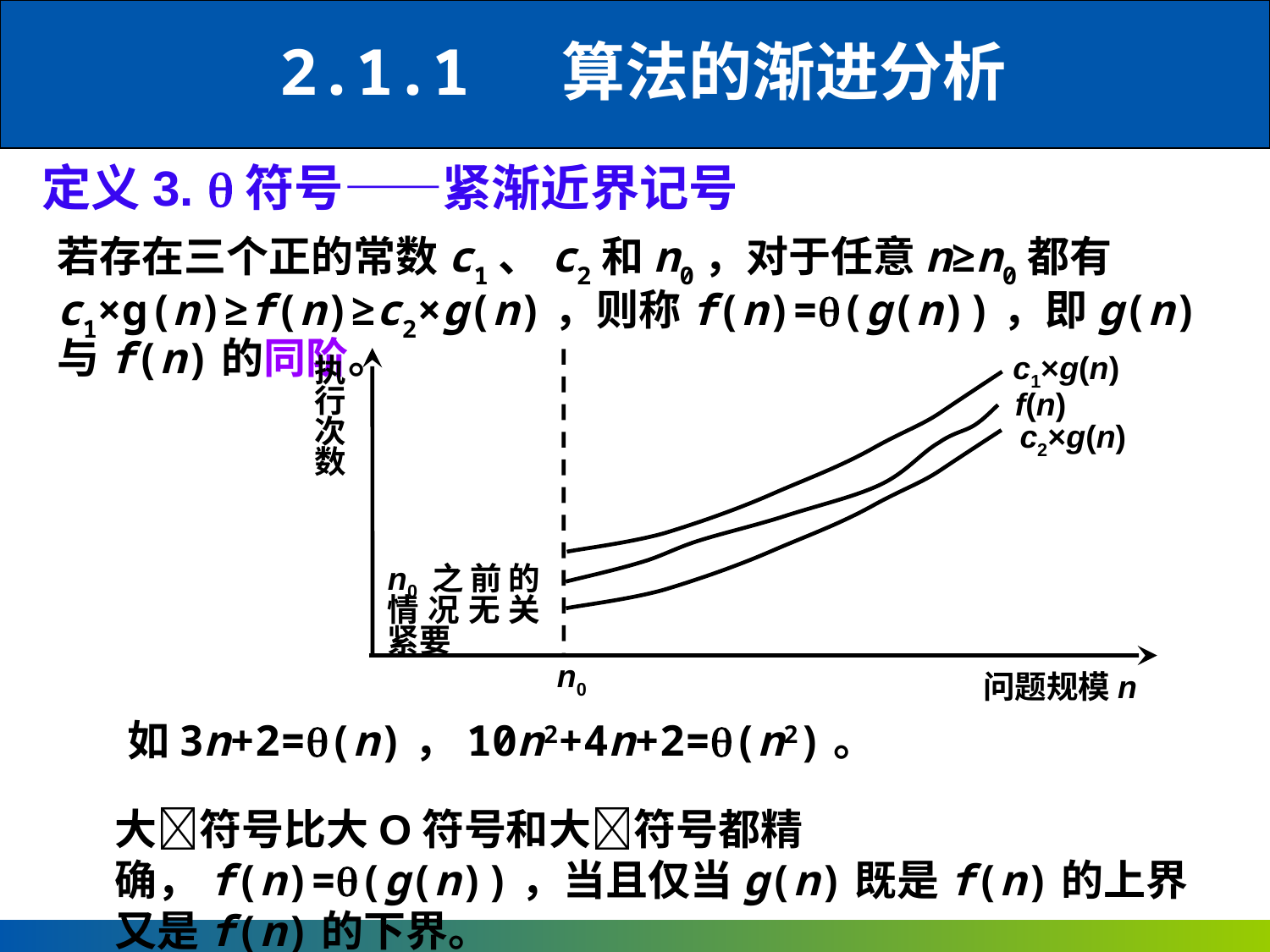

2.1.1  算法的渐进分析
定义3. θ符号——紧渐近界记号
若存在三个正的常数c1、c2和n0，对于任意n≥n0都有c1×g(n)≥f(n)≥c2×g(n)，则称f(n)=θ(g(n))，即g(n)与f(n)的同阶。

c1×g(n)

执行次数

f(n)

c2×g(n)

n0之前的情况无关紧要

n0
问题规模n
　　如3n+2=θ(n)，10n2+4n+2=θ(n2)。
大θ符号比大O符号和大Ω符号都精确，f(n)=θ(g(n))，当且仅当g(n)既是f(n)的上界又是f(n)的下界。